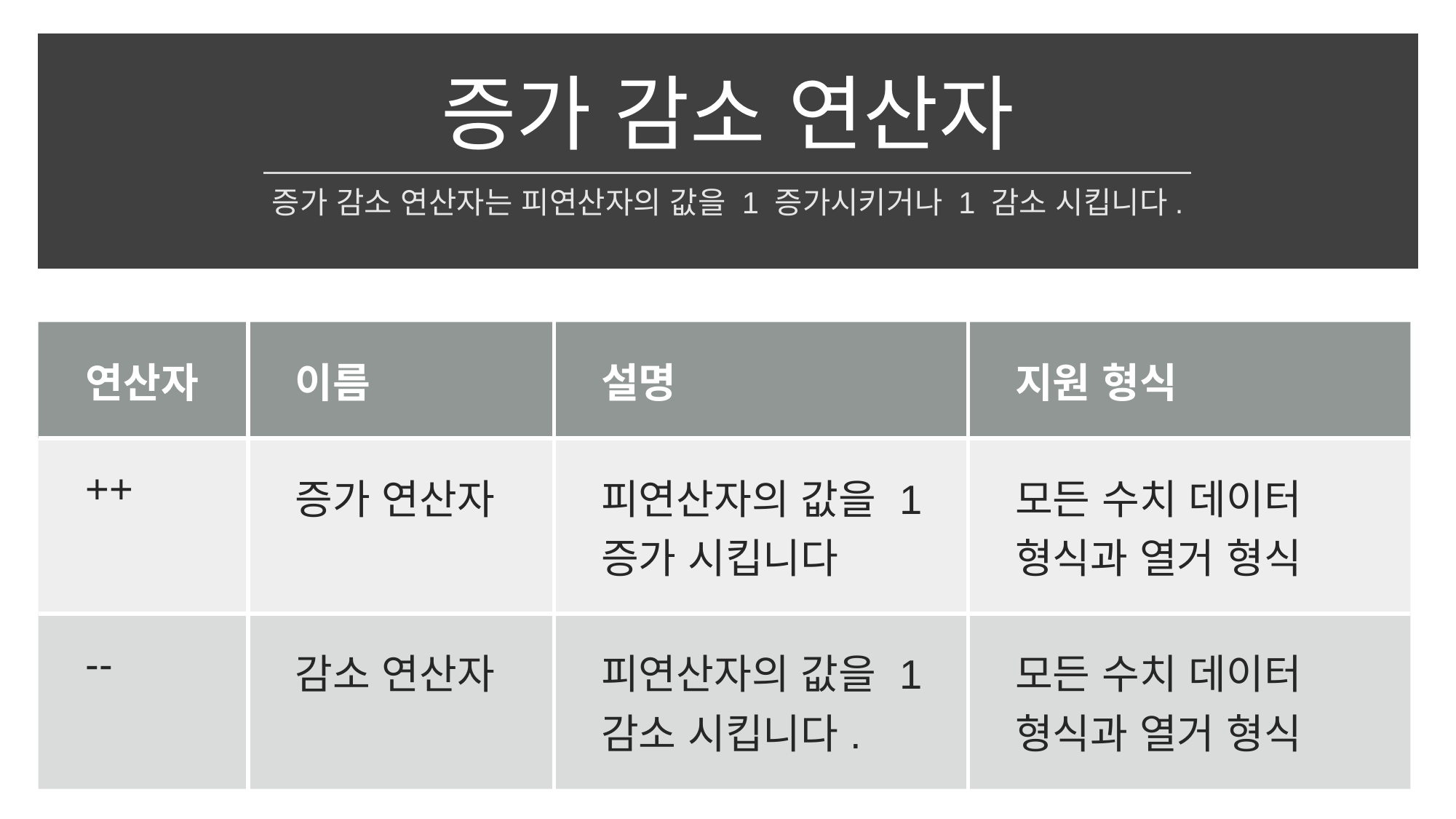

# 증가 감소 연산자
증가 감소 연산자는 피연산자의 값을 1 증가시키거나 1 감소 시킵니다.
| 연산자 | 이름 | 설명 | 지원 형식 |
| --- | --- | --- | --- |
| ++ | 증가 연산자 | 피연산자의 값을 1 증가 시킵니다 | 모든 수치 데이터 형식과 열거 형식 |
| -- | 감소 연산자 | 피연산자의 값을 1 감소 시킵니다. | 모든 수치 데이터 형식과 열거 형식 |